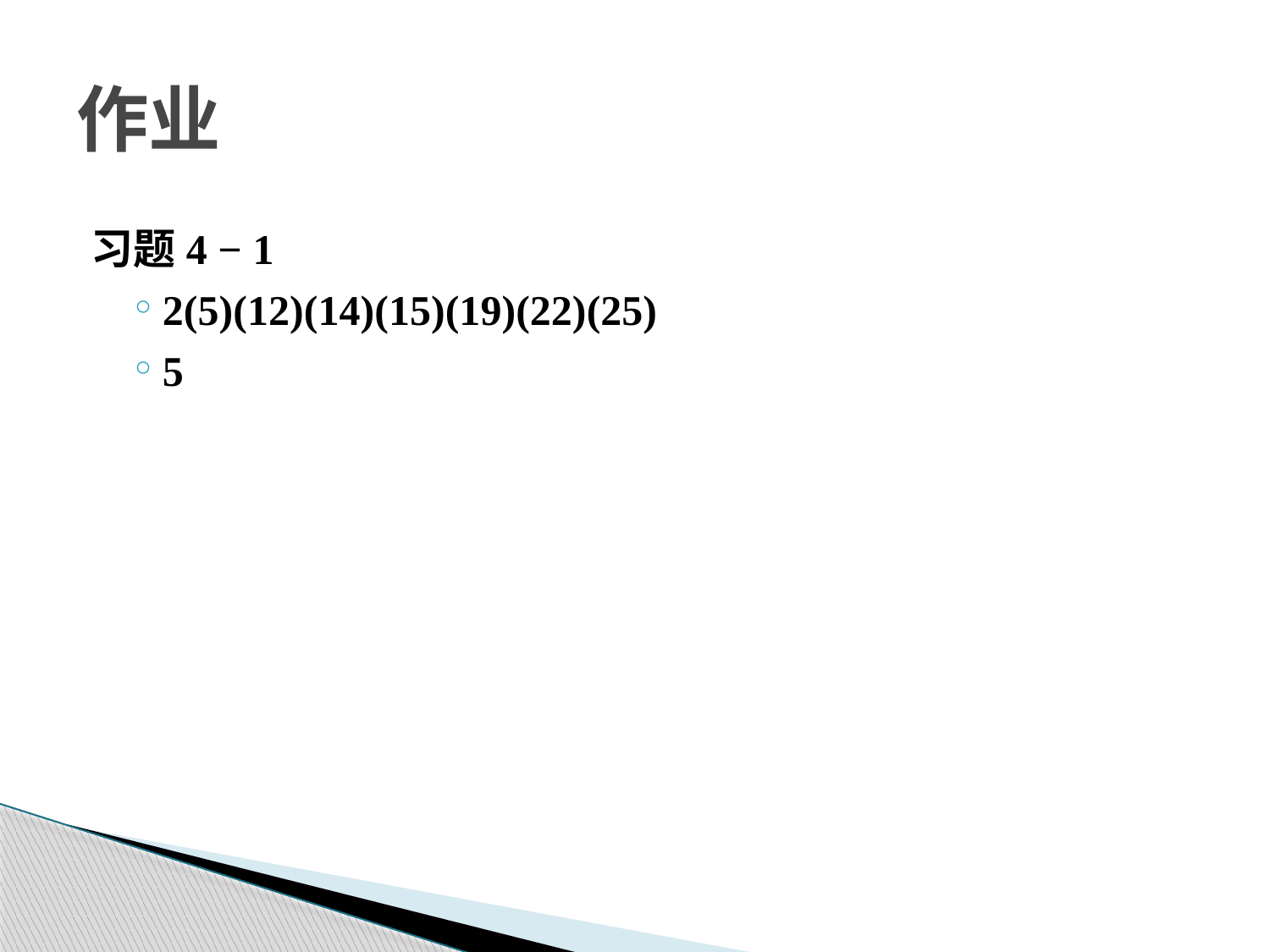

# 作业
习题4 − 1
2(5)(12)(14)(15)(19)(22)(25)
5